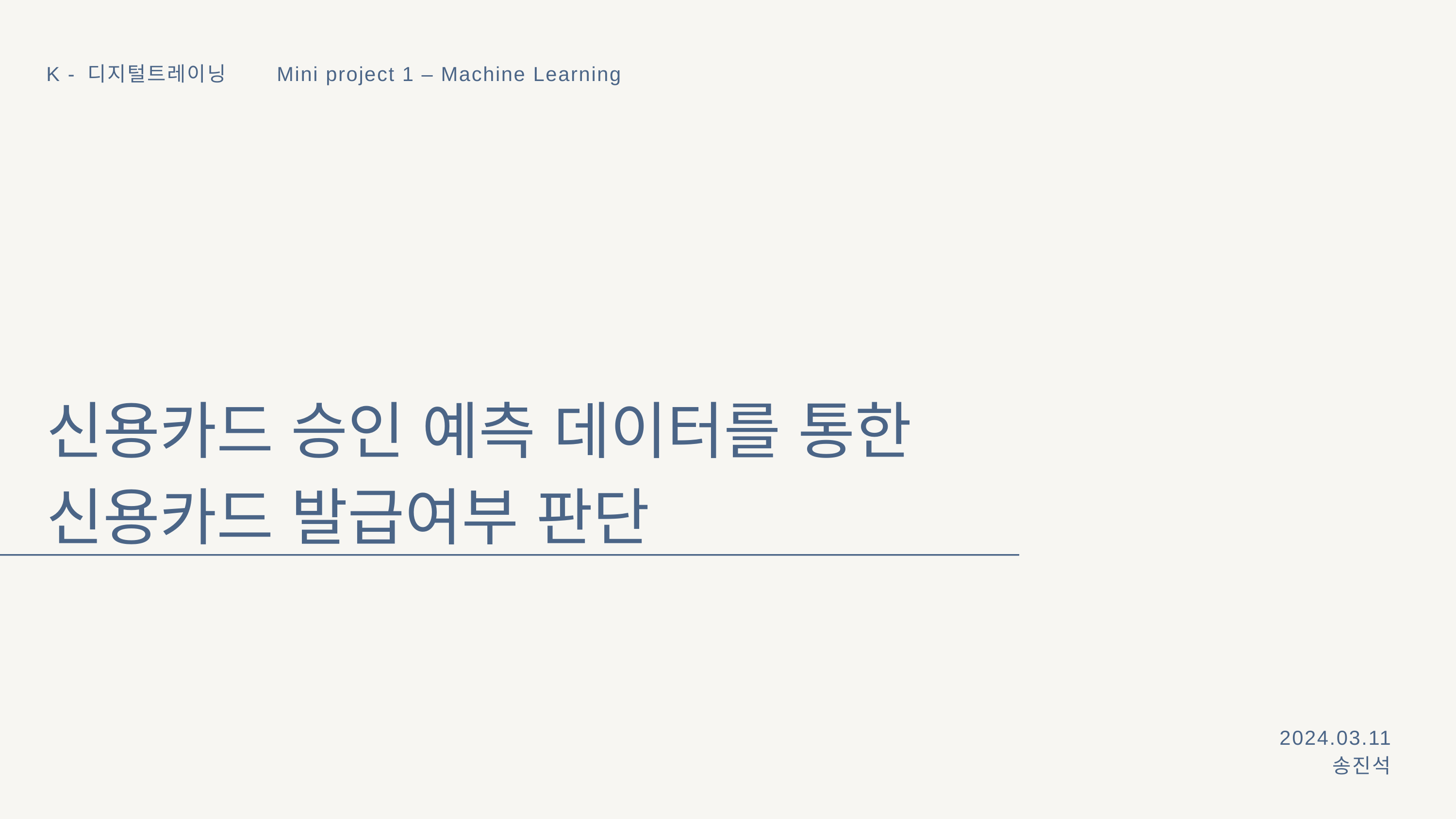

K - 디지털트레이닝
Mini project 1 – Machine Learning

신용카드 승인 예측 데이터를 통한 신용카드 발급여부 판단

2024.03.11
송진석